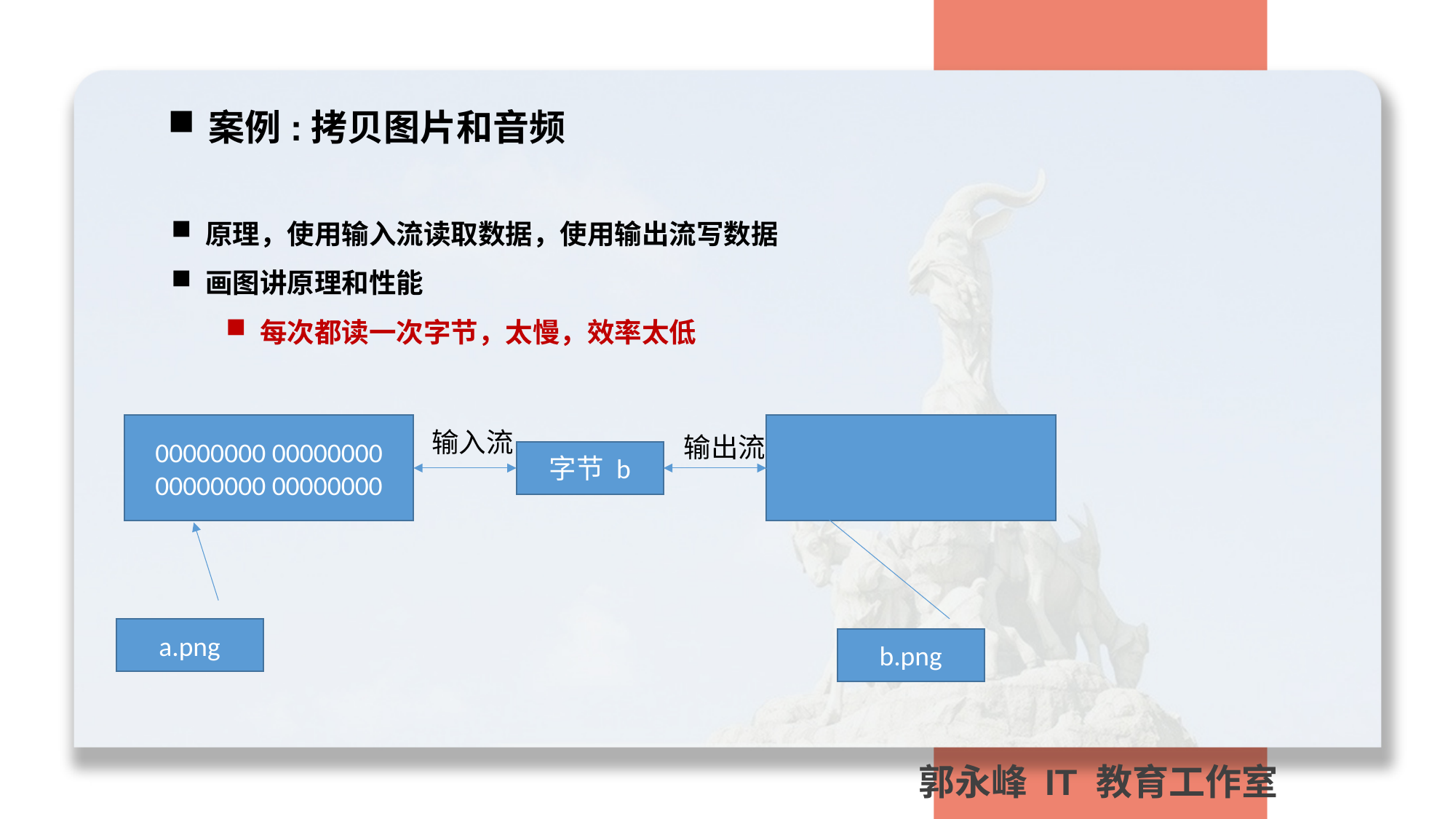

案例:拷贝图片和音频
原理，使用输入流读取数据，使用输出流写数据
画图讲原理和性能
每次都读一次字节，太慢，效率太低

00000000 00000000
00000000 00000000
输入流
输出流
字节 b
a.png
b.png